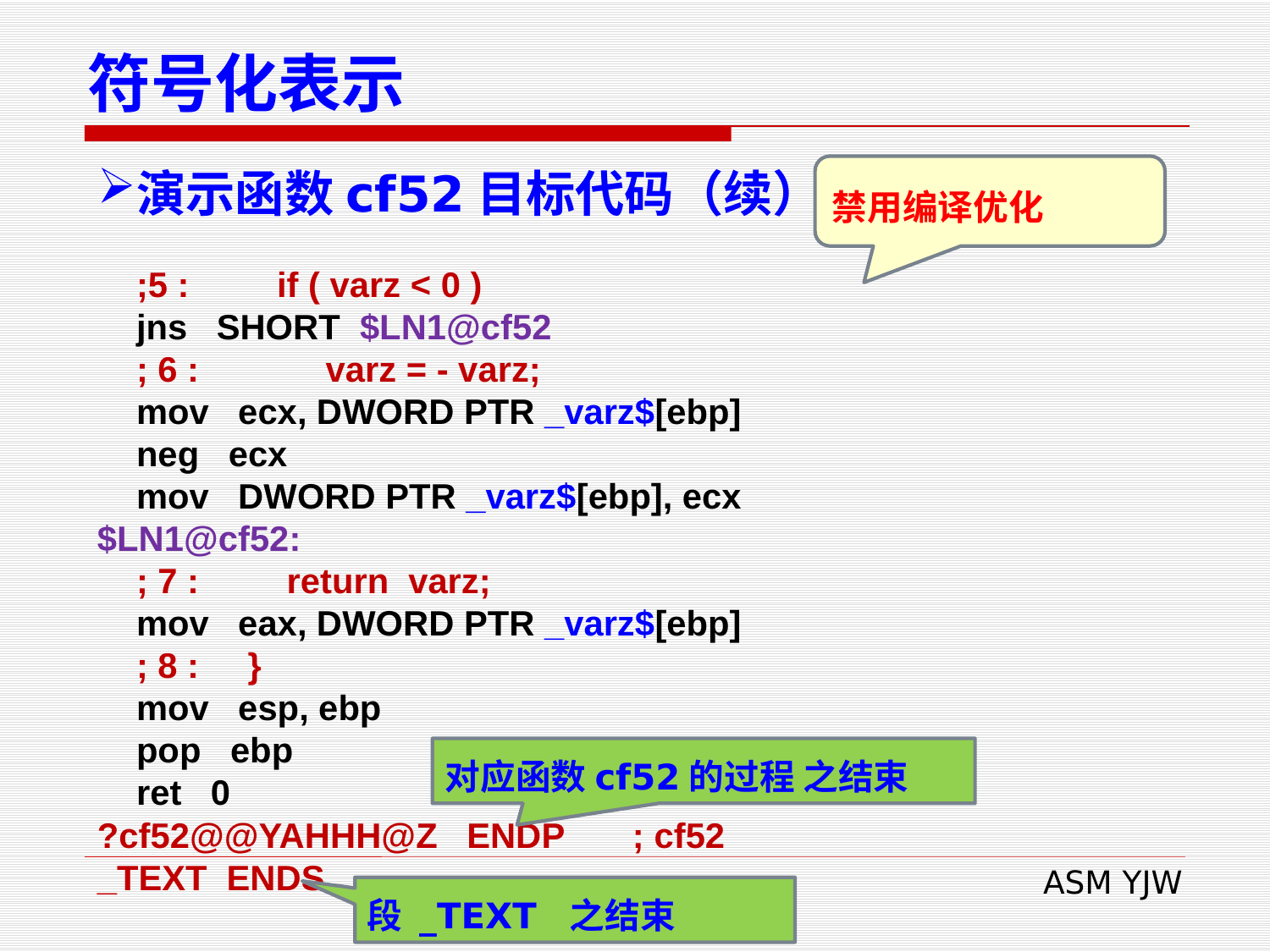

# 符号化表示
演示函数cf52目标代码（续）
禁用编译优化
    ;5 :         if ( varz < 0 )
    jns   SHORT  $LN1@cf52
    ; 6 :             varz = - varz;
    mov   ecx, DWORD PTR _varz$[ebp]
    neg   ecx
    mov   DWORD PTR _varz$[ebp], ecx
$LN1@cf52:
    ; 7 :         return  varz;
    mov   eax, DWORD PTR _varz$[ebp]
    ; 8 :     }
    mov   esp, ebp
    pop   ebp
    ret   0
?cf52@@YAHHH@Z   ENDP       ; cf52
_TEXT  ENDS
对应函数cf52的过程 之结束
段 _TEXT  之结束